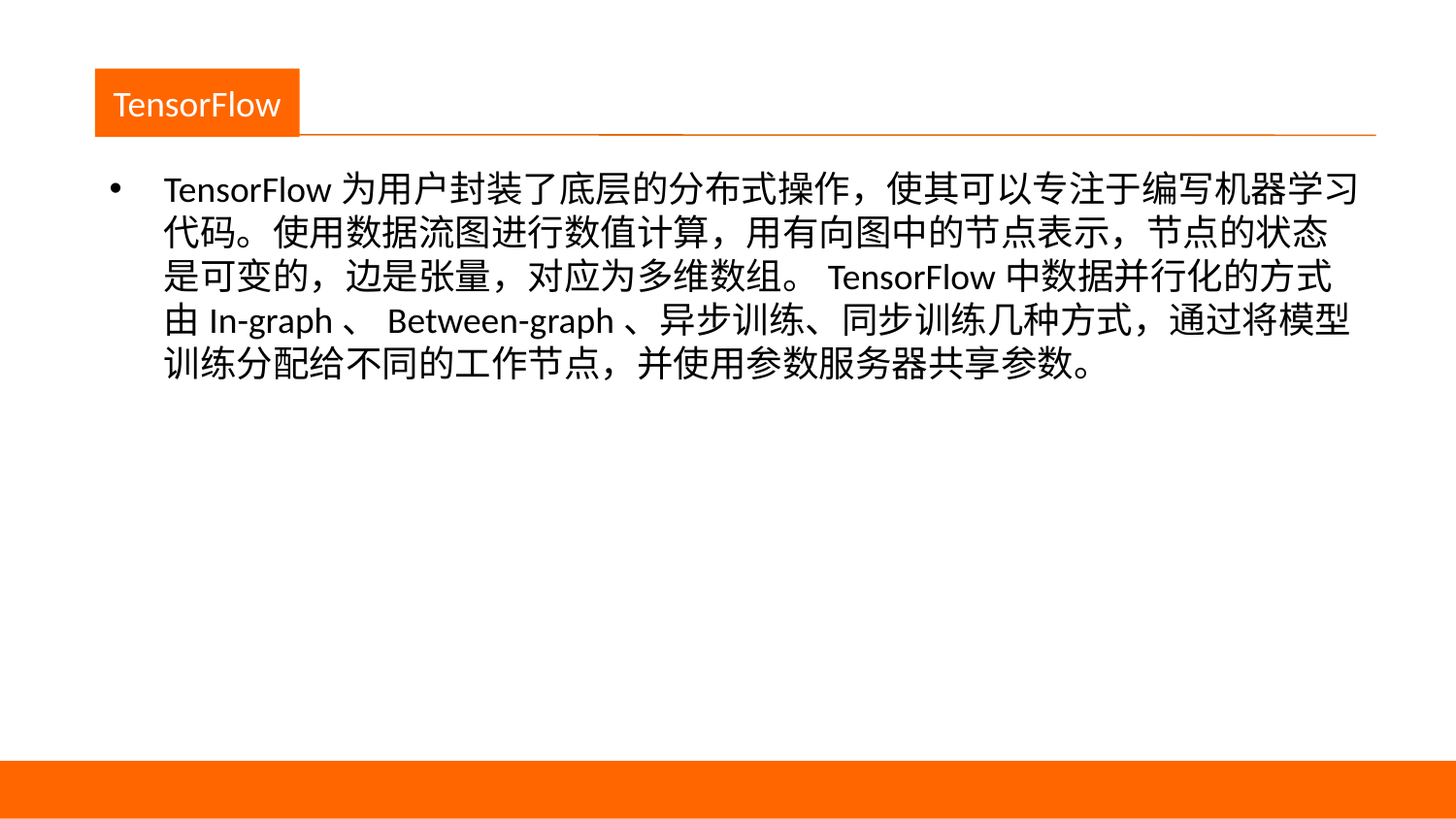

议程
TensorFlow

TensorFlow为用户封装了底层的分布式操作，使其可以专注于编写机器学习代码。使用数据流图进行数值计算，用有向图中的节点表示，节点的状态是可变的，边是张量，对应为多维数组。TensorFlow中数据并行化的方式由In-graph、Between-graph、异步训练、同步训练几种方式，通过将模型训练分配给不同的工作节点，并使用参数服务器共享参数。